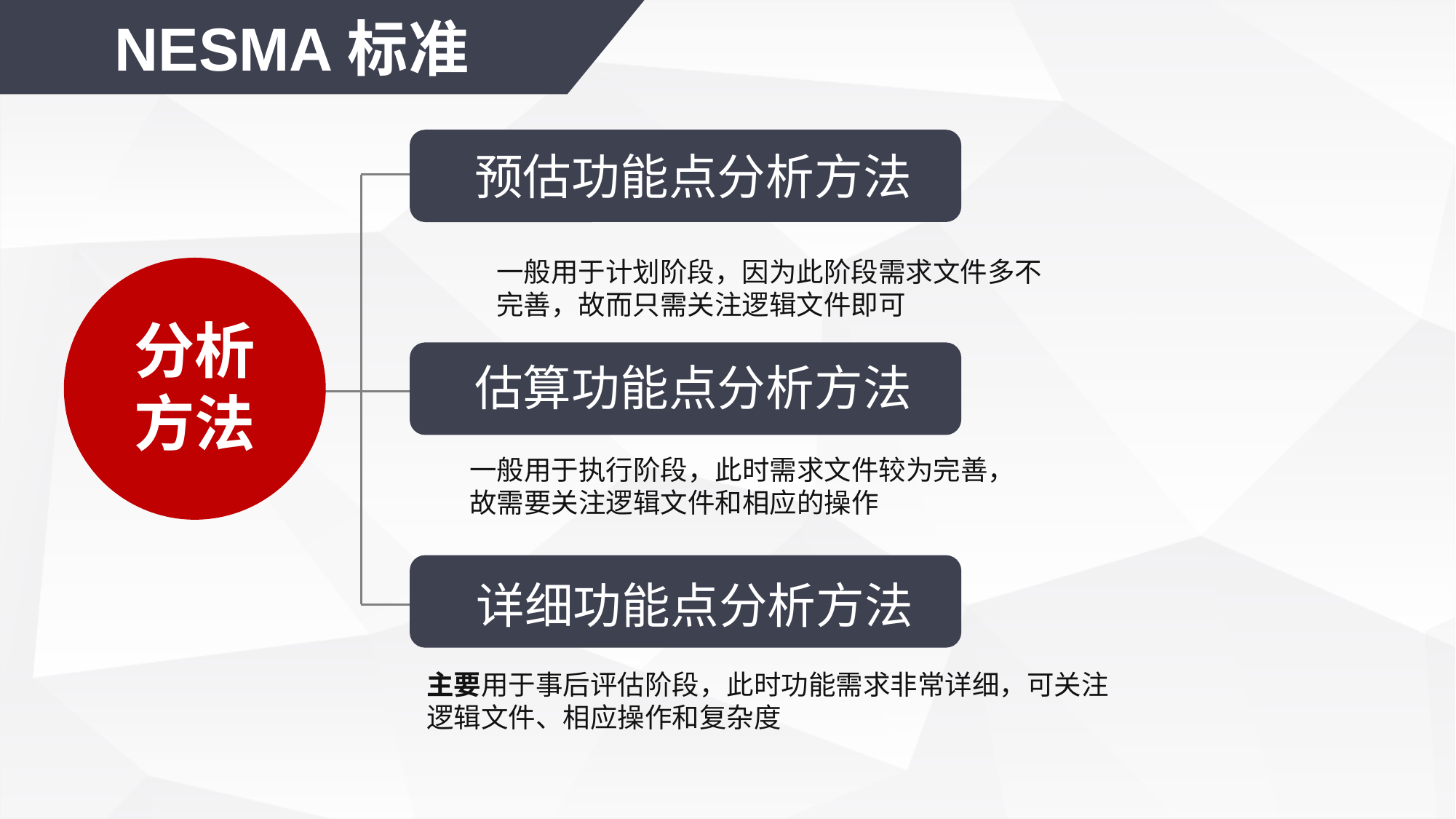

NESMA标准

预估功能点分析方法
一般用于计划阶段，因为此阶段需求文件多不完善，故而只需关注逻辑文件即可

分析
方法

估算功能点分析方法
一般用于执行阶段，此时需求文件较为完善，故需要关注逻辑文件和相应的操作

详细功能点分析方法
主要用于事后评估阶段，此时功能需求非常详细，可关注逻辑文件、相应操作和复杂度